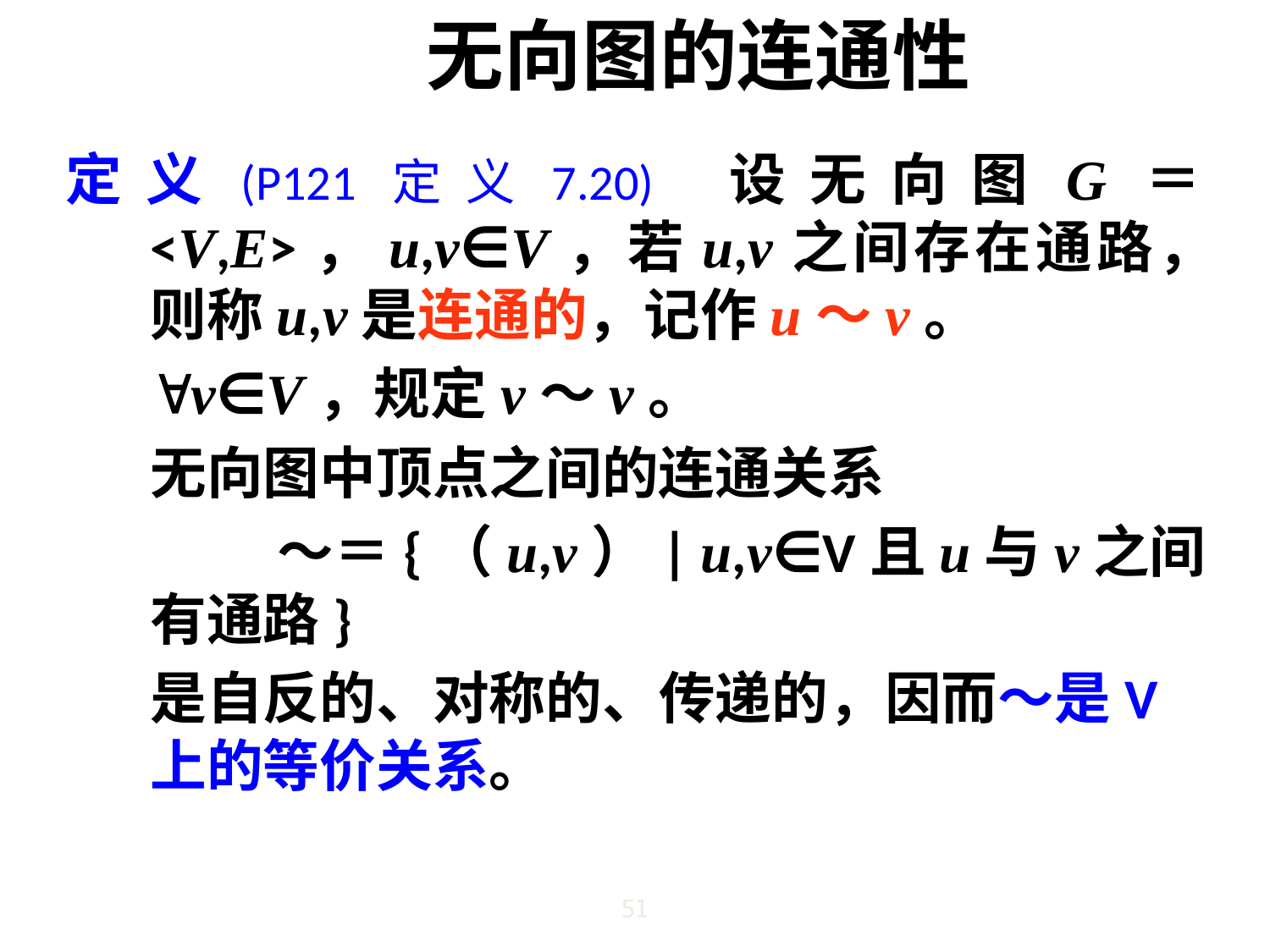

# 无向图的连通性
定义(P121定义7.20) 设无向图G＝<V,E>，u,v∈V，若u,v之间存在通路，则称u,v是连通的，记作u～v。
	∀v∈V，规定v～v。
	无向图中顶点之间的连通关系
		～＝{（u,v）| u,v∈V且u与v之间有通路}
	是自反的、对称的、传递的，因而～是V上的等价关系。
51